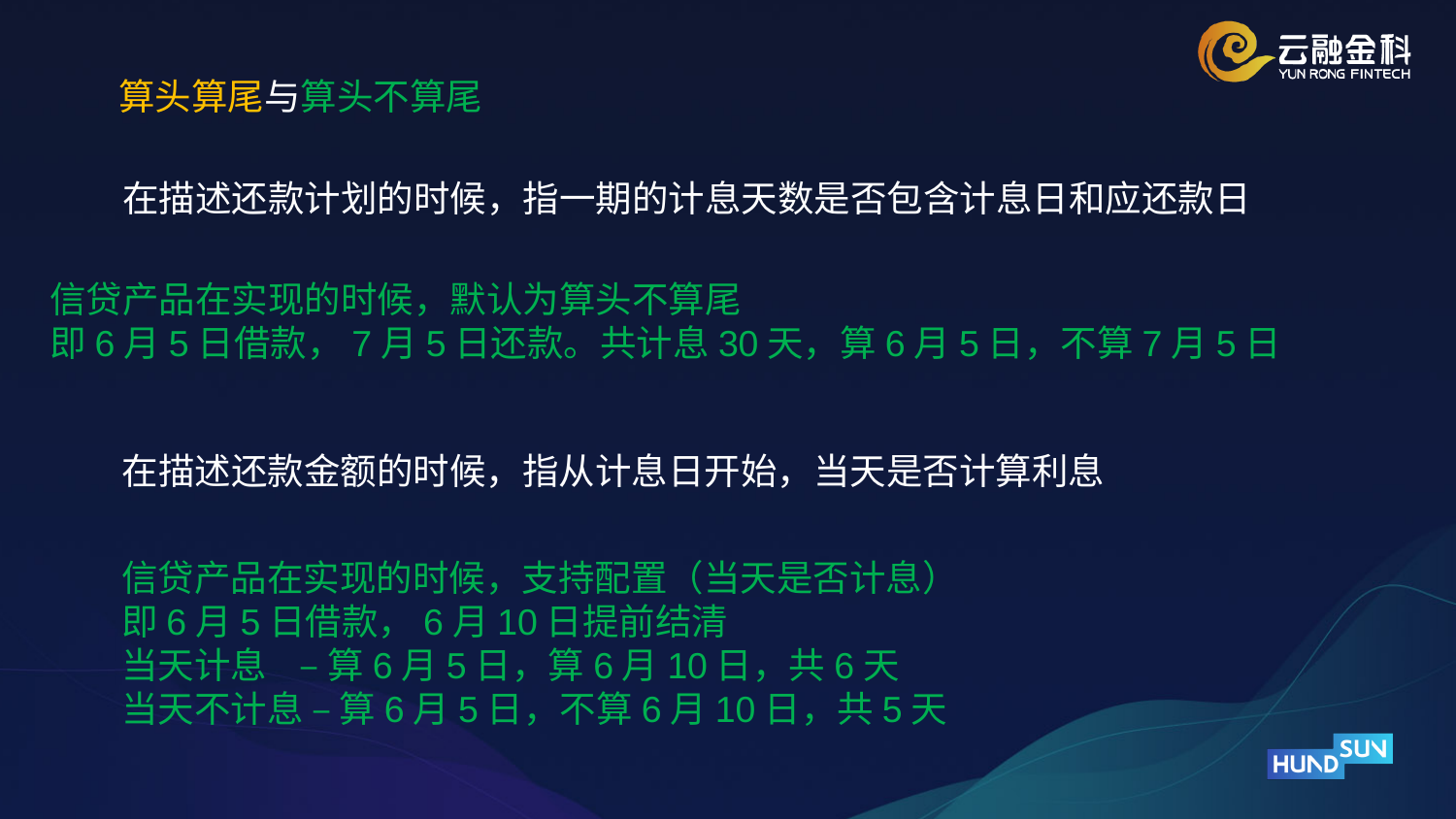

算头算尾与算头不算尾
在描述还款计划的时候，指一期的计息天数是否包含计息日和应还款日
信贷产品在实现的时候，默认为算头不算尾
即6月5日借款，7月5日还款。共计息30天，算6月5日，不算7月5日
在描述还款金额的时候，指从计息日开始，当天是否计算利息
信贷产品在实现的时候，支持配置（当天是否计息）
即6月5日借款，6月10日提前结清
当天计息    – 算6月5日，算6月10日，共6天
当天不计息 – 算6月5日，不算6月10日，共5天